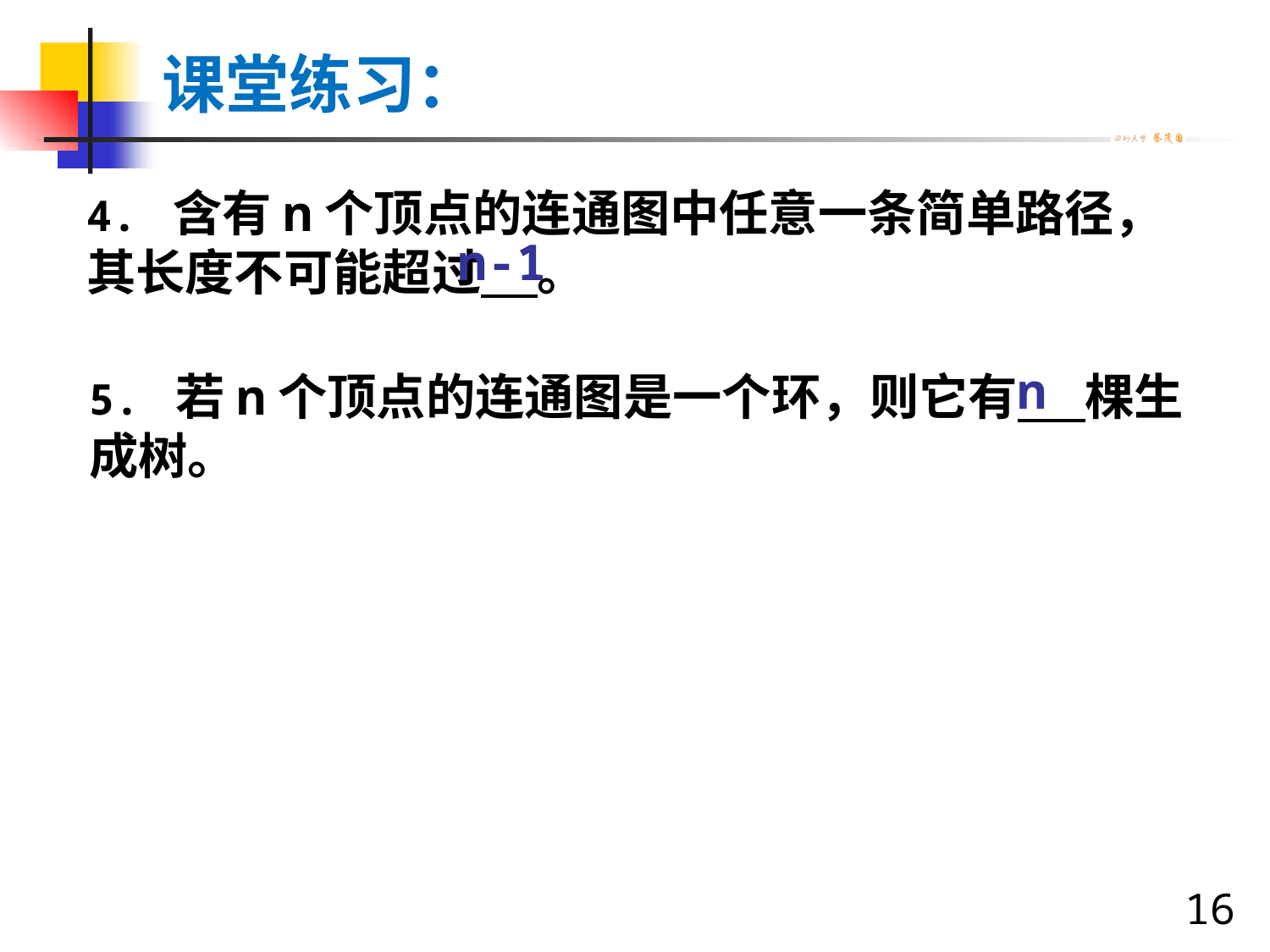

课堂练习：
4. 含有n个顶点的连通图中任意一条简单路径，其长度不可能超过     。
n-1
n
5. 若n个顶点的连通图是一个环，则它有      棵生成树。
16